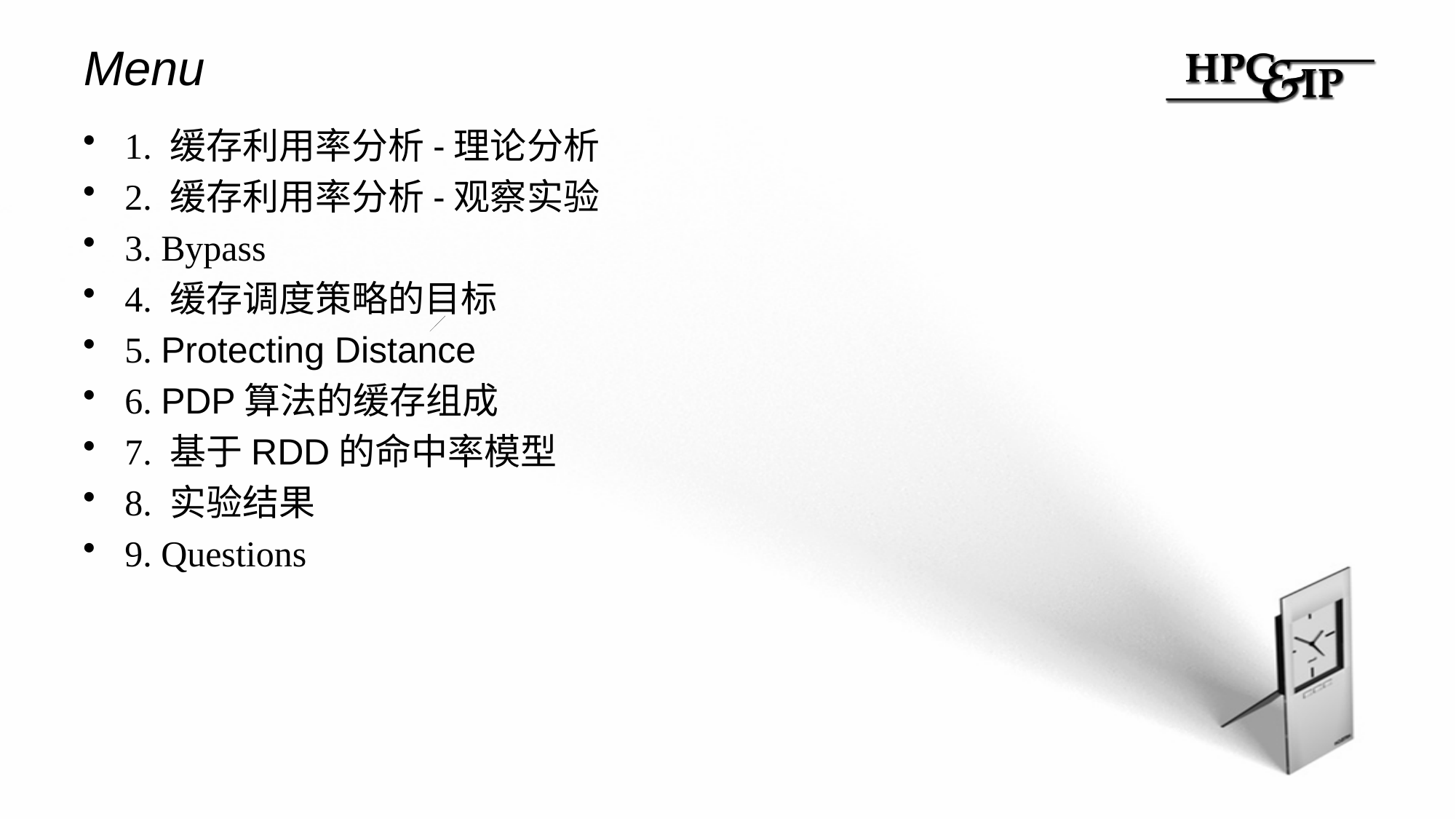

# Menu
1. 缓存利用率分析-理论分析
2. 缓存利用率分析-观察实验
3. Bypass
4. 缓存调度策略的目标
5. Protecting Distance
6. PDP算法的缓存组成
7. 基于RDD的命中率模型
8. 实验结果
9. Questions